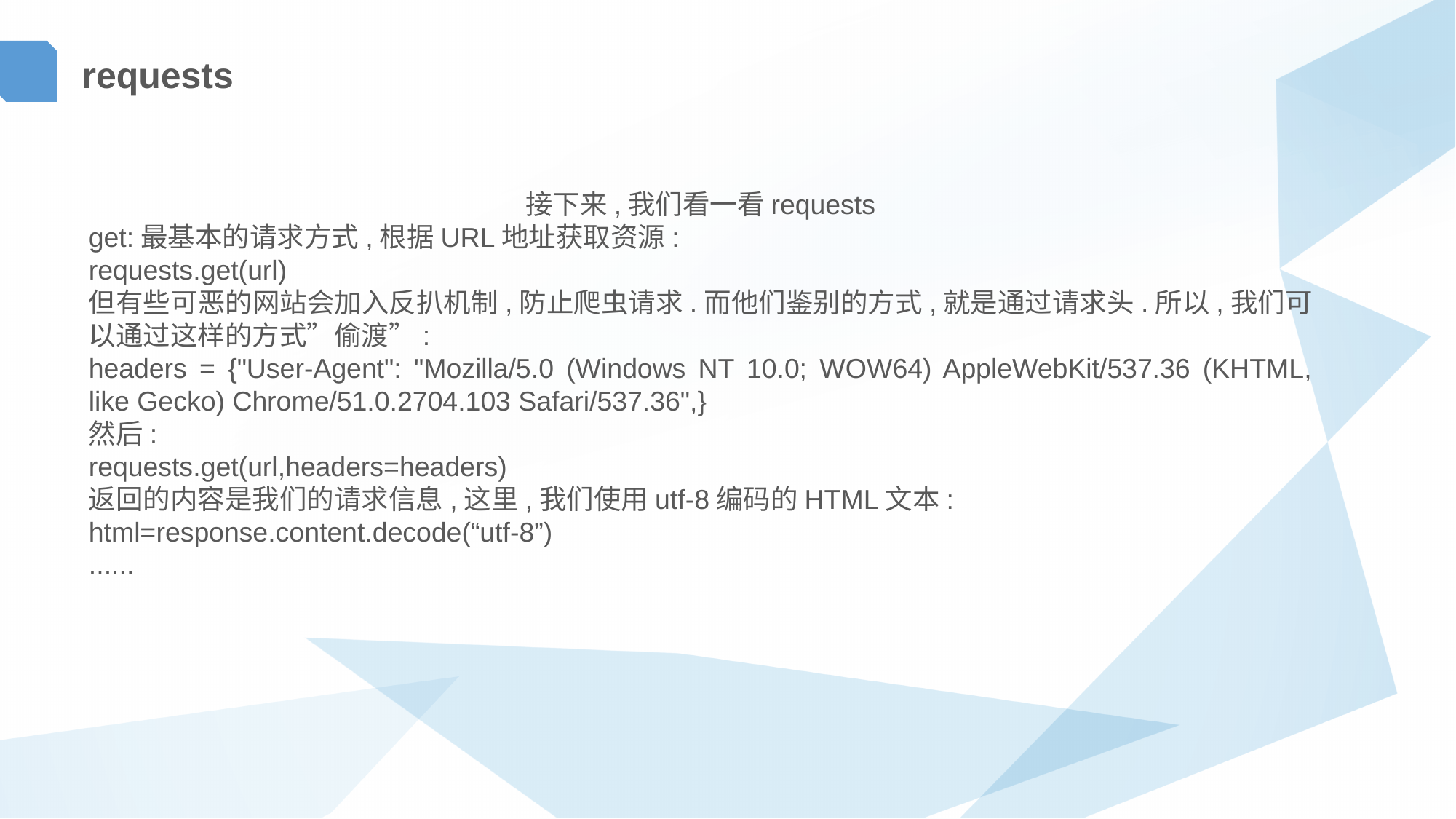

requests
接下来,我们看一看requests
get:最基本的请求方式,根据URL地址获取资源:
requests.get(url)
但有些可恶的网站会加入反扒机制,防止爬虫请求.而他们鉴别的方式,就是通过请求头.所以,我们可以通过这样的方式”偷渡”:
headers = {"User-Agent": "Mozilla/5.0 (Windows NT 10.0; WOW64) AppleWebKit/537.36 (KHTML, like Gecko) Chrome/51.0.2704.103 Safari/537.36",}
然后:
requests.get(url,headers=headers)
返回的内容是我们的请求信息,这里,我们使用utf-8编码的HTML文本:
html=response.content.decode(“utf-8”)
......